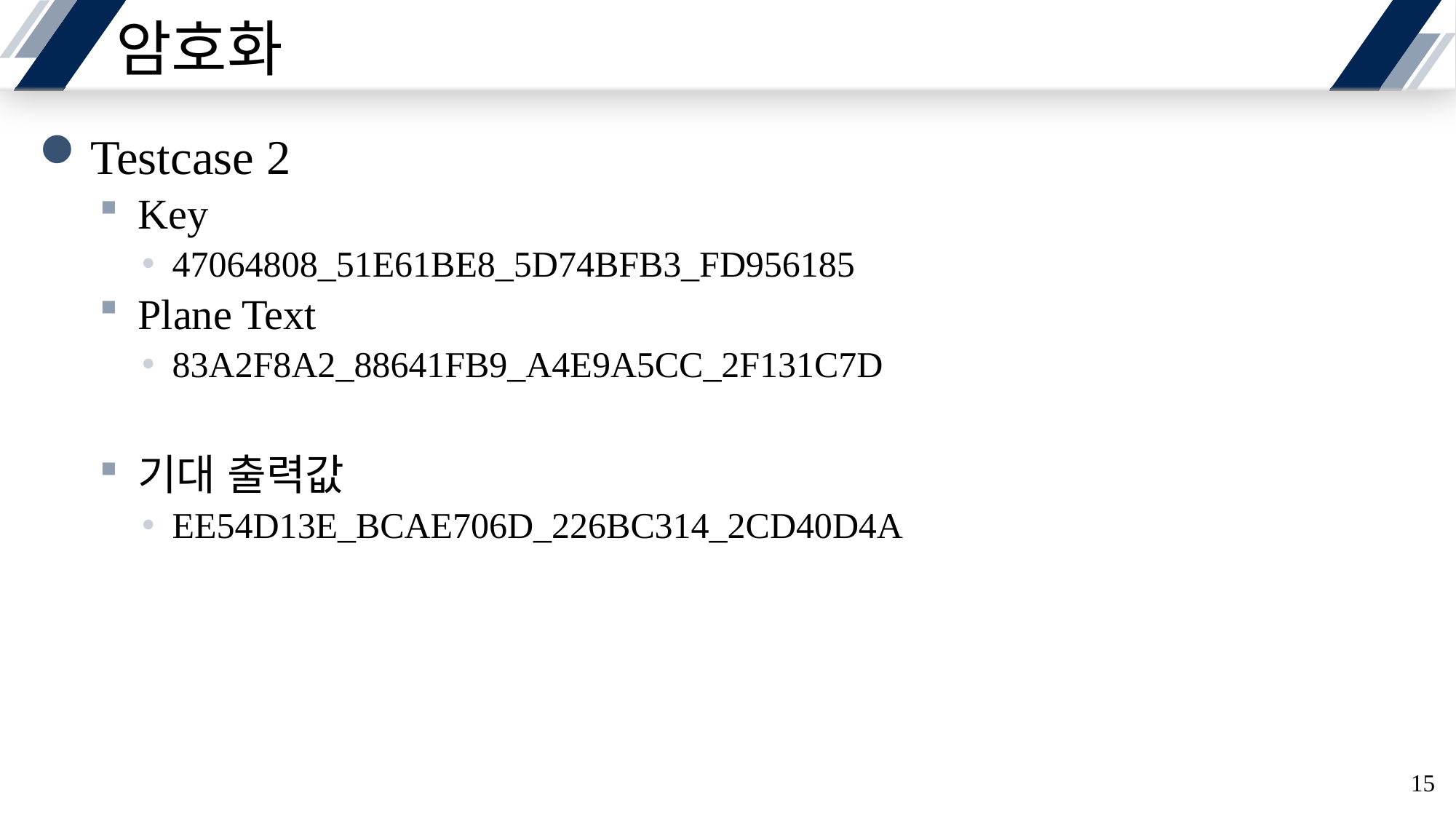

# 암호화
Testcase 2
Key
47064808_51E61BE8_5D74BFB3_FD956185
Plane Text
83A2F8A2_88641FB9_A4E9A5CC_2F131C7D

기대 출력값
EE54D13E_BCAE706D_226BC314_2CD40D4A
15